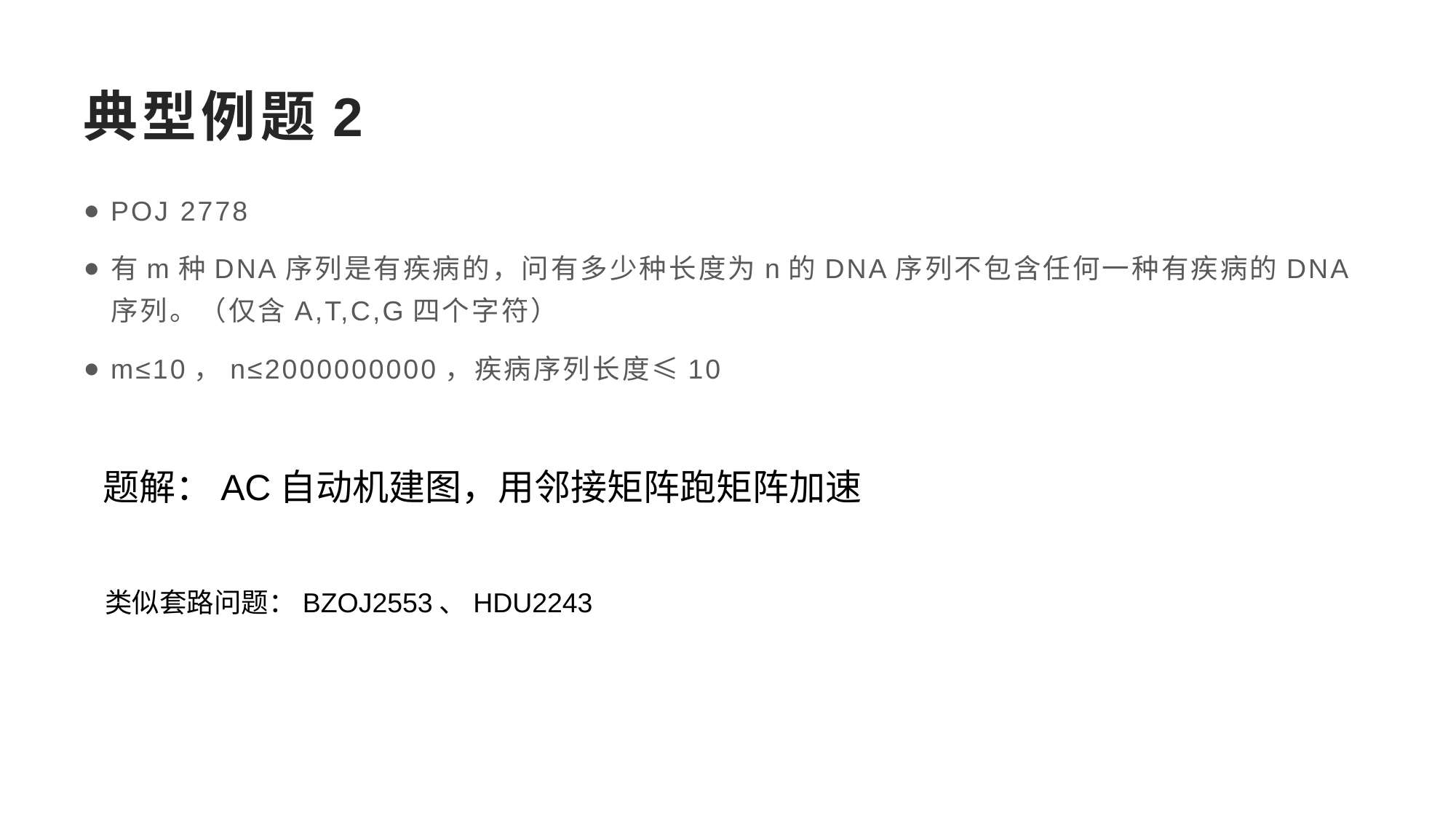

# 典型例题2
POJ 2778
有m种DNA序列是有疾病的，问有多少种长度为n的DNA序列不包含任何一种有疾病的DNA序列。（仅含A,T,C,G四个字符）
m≤10，n≤2000000000，疾病序列长度≤10
题解：AC自动机建图，用邻接矩阵跑矩阵加速
类似套路问题：BZOJ2553、HDU2243